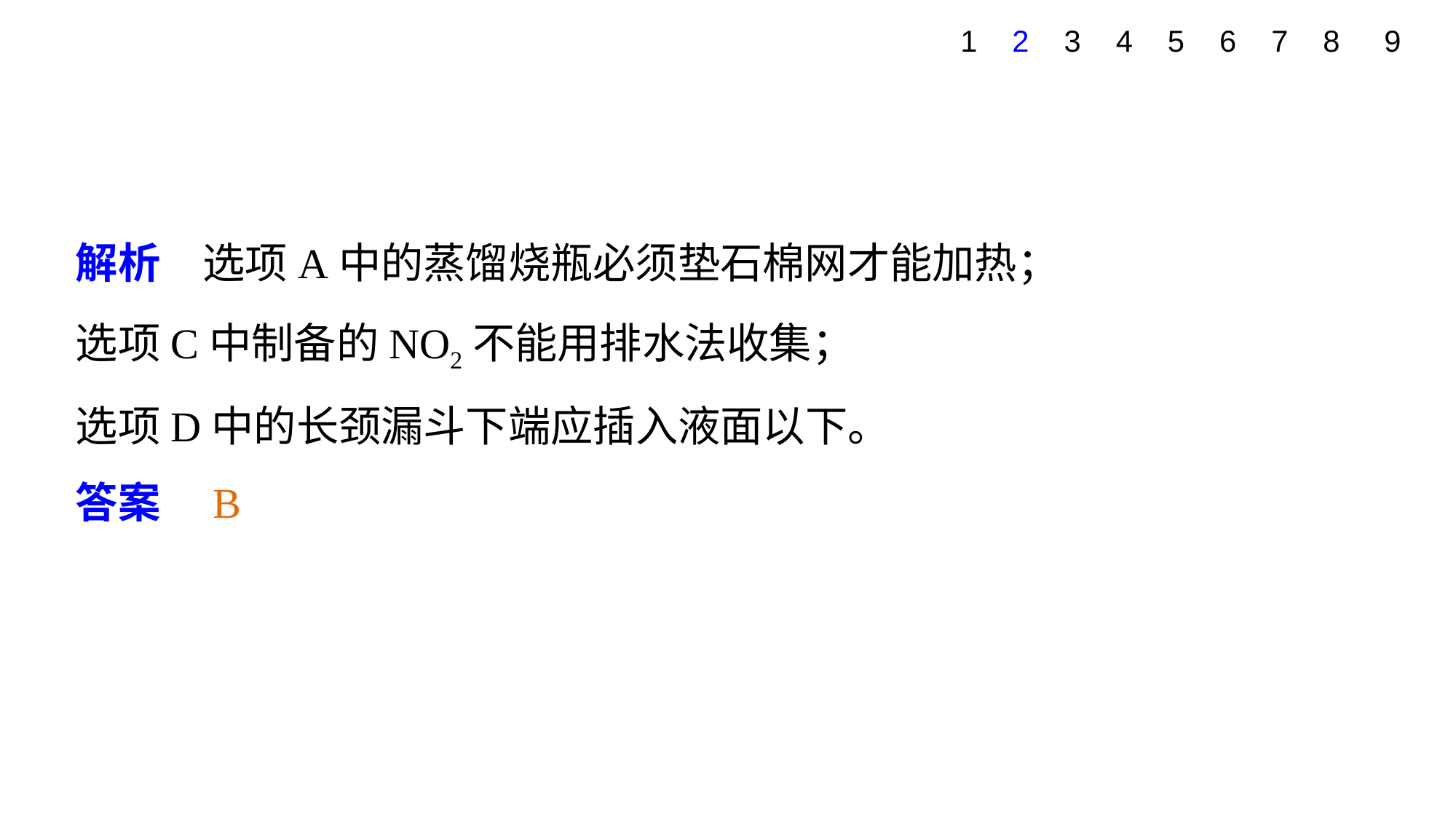

1
2
3
4
5
6
7
8
9
解析　选项A中的蒸馏烧瓶必须垫石棉网才能加热；
选项C中制备的NO2不能用排水法收集；
选项D中的长颈漏斗下端应插入液面以下。
答案　B